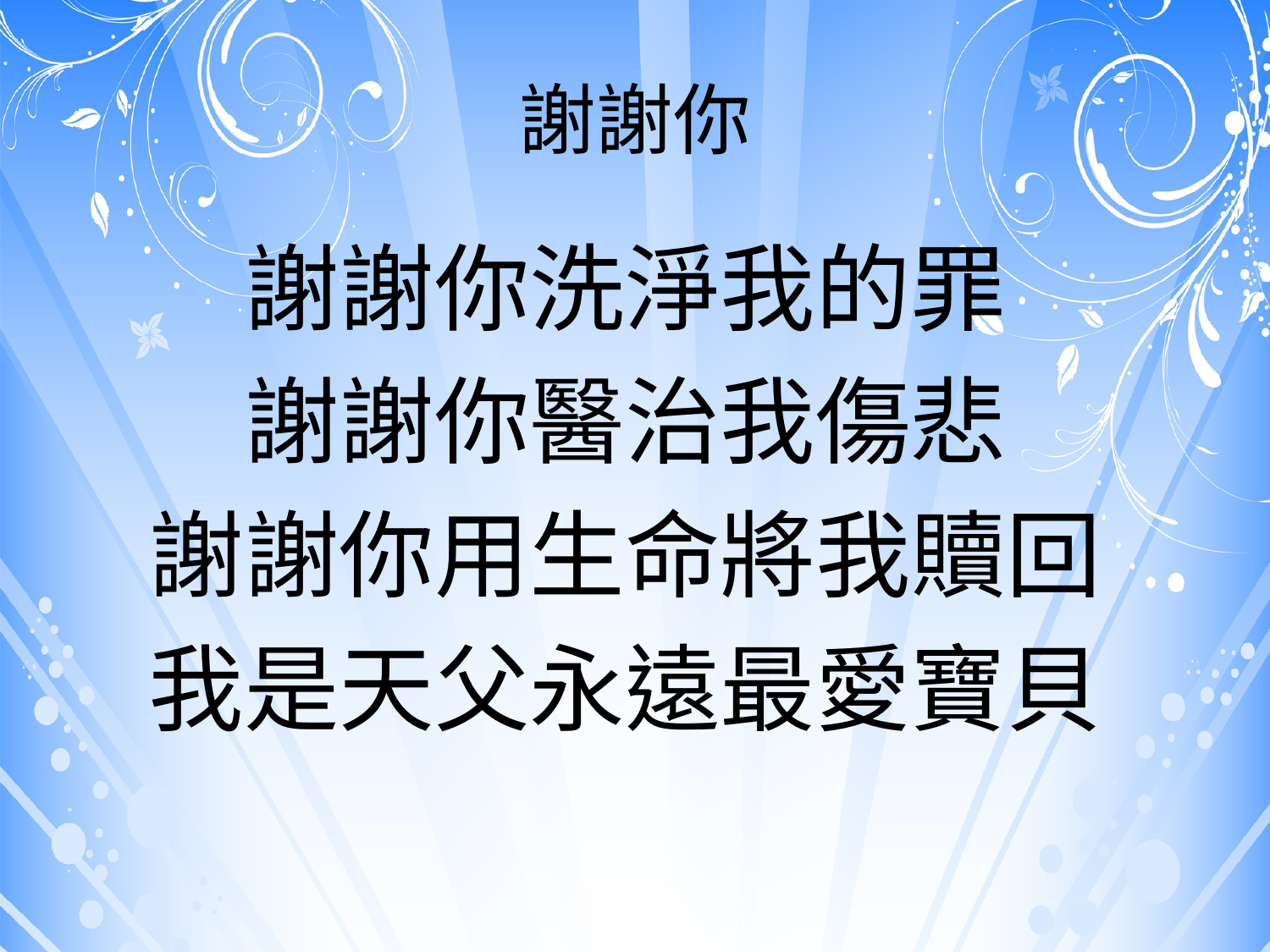

# 謝謝你
謝謝你洗淨我的罪
謝謝你醫治我傷悲
謝謝你用生命將我贖回
我是天父永遠最愛寶貝